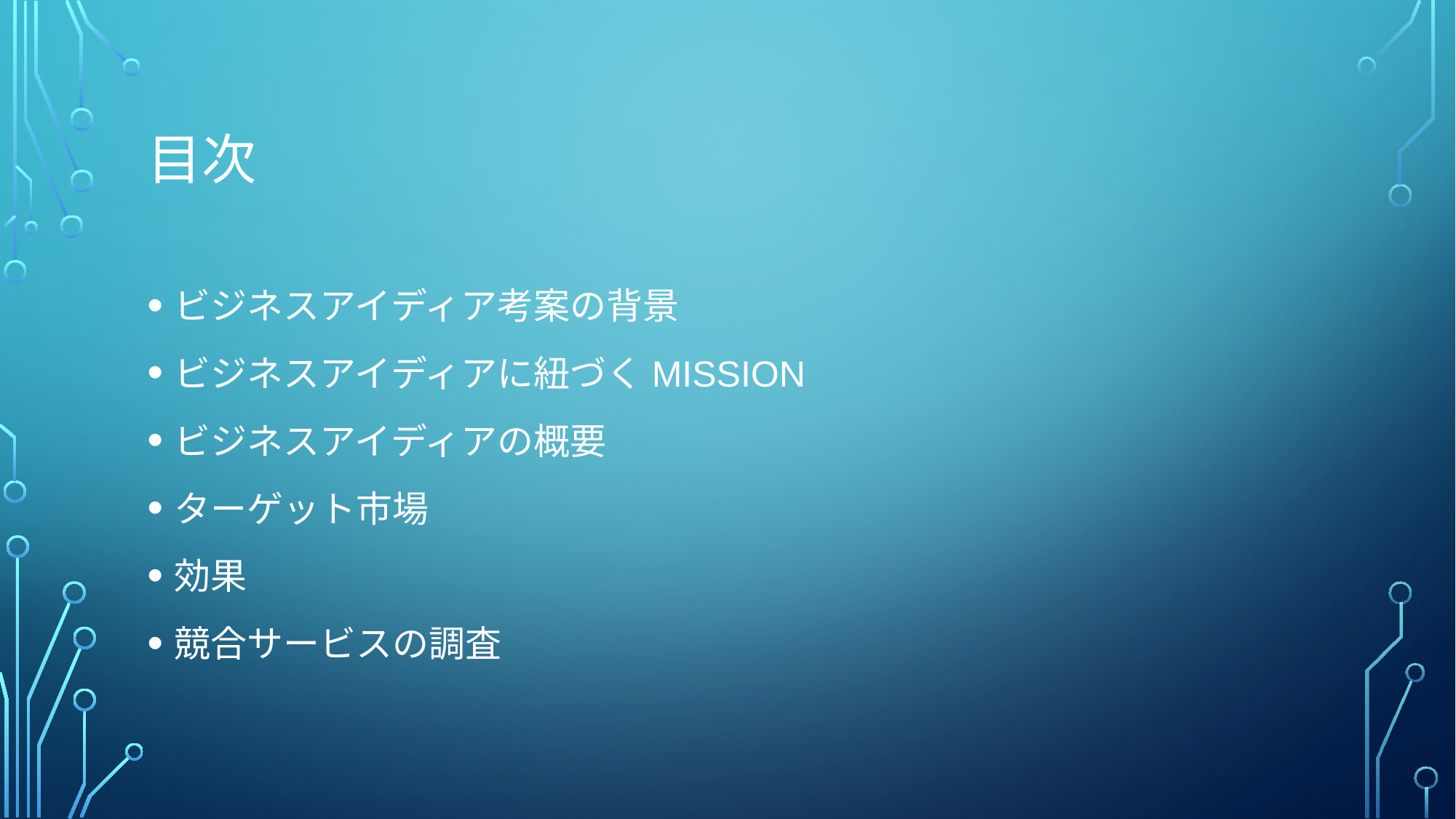

# 目次
ビジネスアイディア考案の背景
ビジネスアイディアに紐づくMISSION
ビジネスアイディアの概要
ターゲット市場
効果
競合サービスの調査